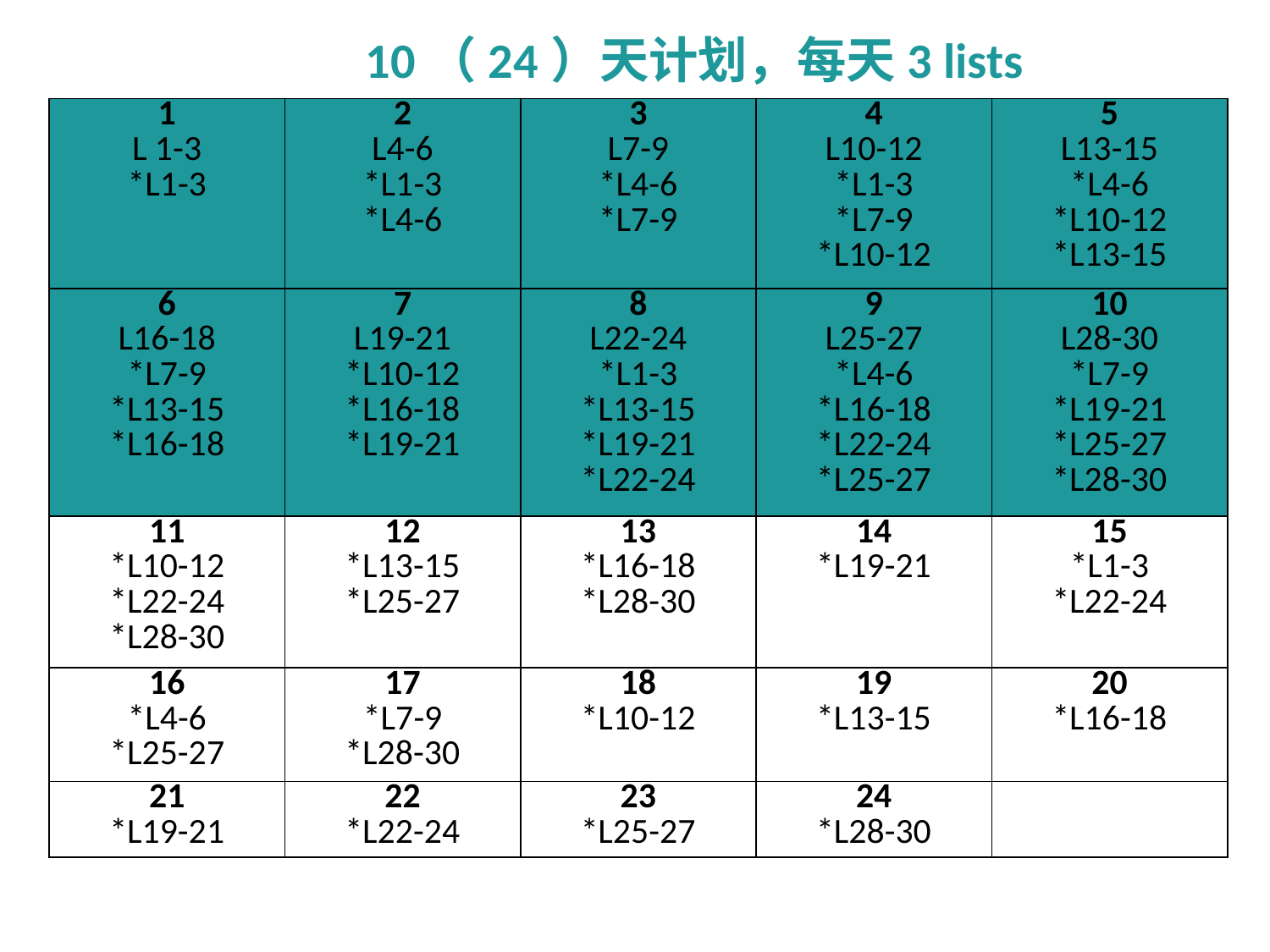

10（24）天计划，每天3 lists
| 1 L 1-3 \*L1-3 | 2 L4-6 \*L1-3 \*L4-6 | 3 L7-9 \*L4-6 \*L7-9 | 4 L10-12 \*L1-3 \*L7-9 \*L10-12 | 5 L13-15 \*L4-6 \*L10-12 \*L13-15 |
| --- | --- | --- | --- | --- |
| 6 L16-18 \*L7-9 \*L13-15 \*L16-18 | 7 L19-21 \*L10-12 \*L16-18 \*L19-21 | 8 L22-24 \*L1-3 \*L13-15 \*L19-21 \*L22-24 | 9 L25-27 \*L4-6 \*L16-18 \*L22-24 \*L25-27 | 10 L28-30 \*L7-9 \*L19-21 \*L25-27 \*L28-30 |
| 11 \*L10-12 \*L22-24 \*L28-30 | 12 \*L13-15 \*L25-27 | 13 \*L16-18 \*L28-30 | 14 \*L19-21 | 15 \*L1-3 \*L22-24 |
| 16 \*L4-6 \*L25-27 | 17 \*L7-9 \*L28-30 | 18 \*L10-12 | 19 \*L13-15 | 20 \*L16-18 |
| 21 \*L19-21 | 22 \*L22-24 | 23 \*L25-27 | 24 \*L28-30 |  |